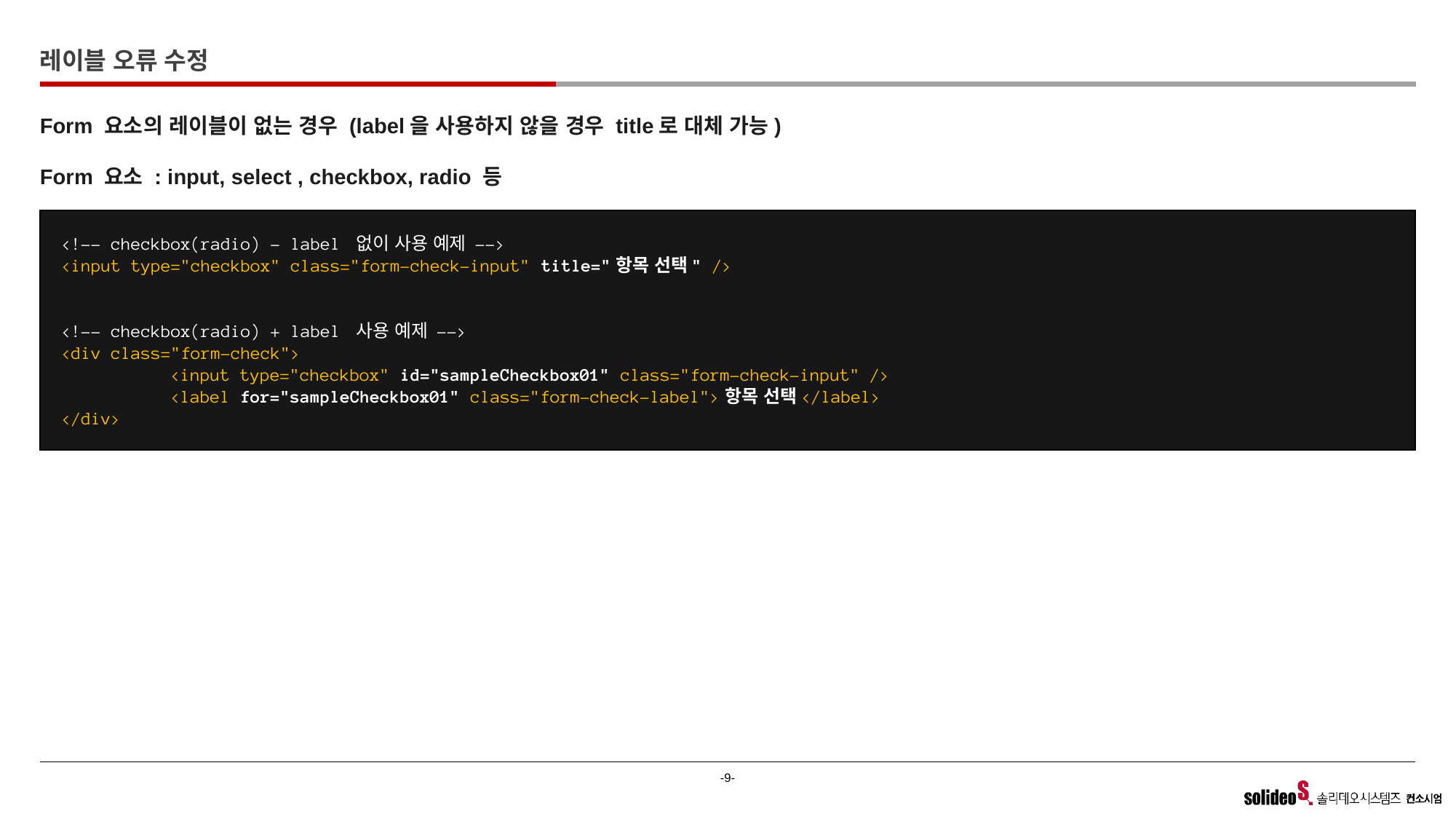

# 레이블 오류 수정
Form 요소의 레이블이 없는 경우 (label을 사용하지 않을 경우 title로 대체 가능)
Form 요소 : input, select , checkbox, radio 등
<!-- checkbox(radio) - label 없이 사용 예제 -->
<input type="checkbox" class="form-check-input" title="항목 선택" />

<!-- checkbox(radio) + label 사용 예제 -->
<div class="form-check">
	<input type="checkbox" id="sampleCheckbox01" class="form-check-input" />
	<label for="sampleCheckbox01" class="form-check-label">항목 선택</label>
</div>